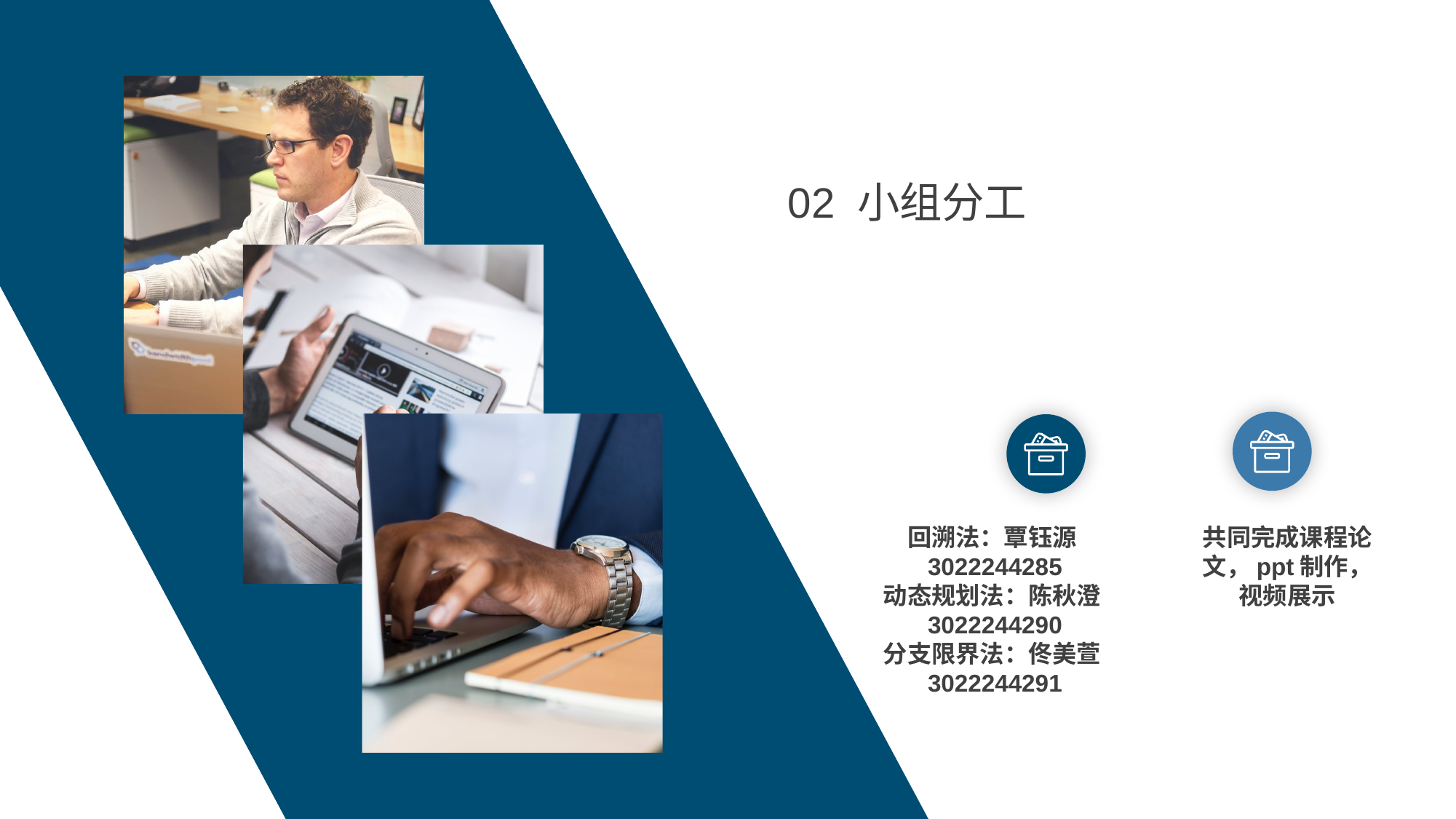

02 小组分工

回溯法：覃钰源3022244285
动态规划法：陈秋澄3022244290
分支限界法：佟美萱3022244291
共同完成课程论文，ppt制作，视频展示